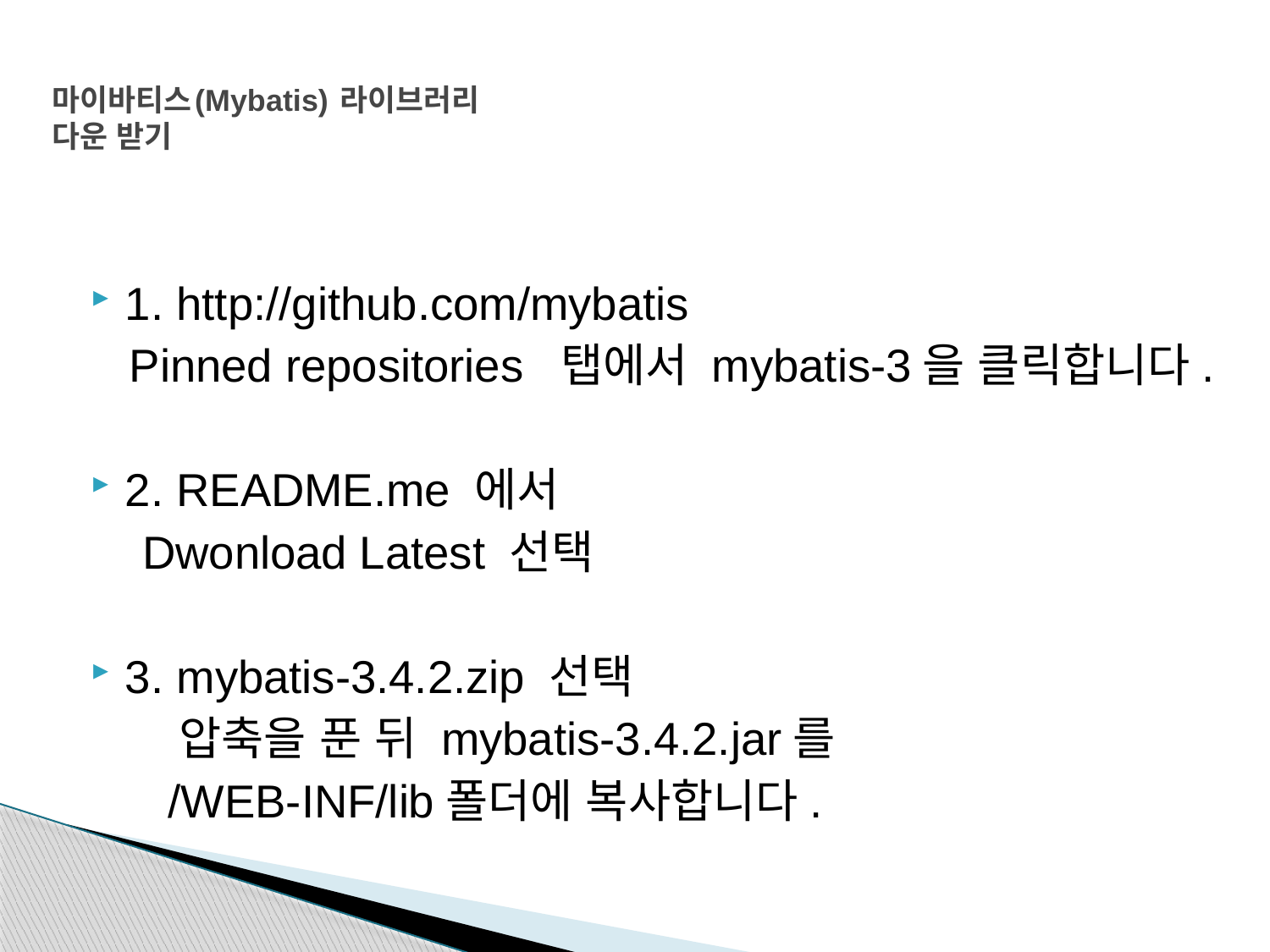

# 마이바티스(Mybatis) 라이브러리 다운 받기
1. http://github.com/mybatis
   Pinned repositories  탭에서 mybatis-3을 클릭합니다.

2. README.me 에서
    Dwonload Latest 선택

3. mybatis-3.4.2.zip 선택
      압축을 푼 뒤 mybatis-3.4.2.jar를
      /WEB-INF/lib폴더에 복사합니다.